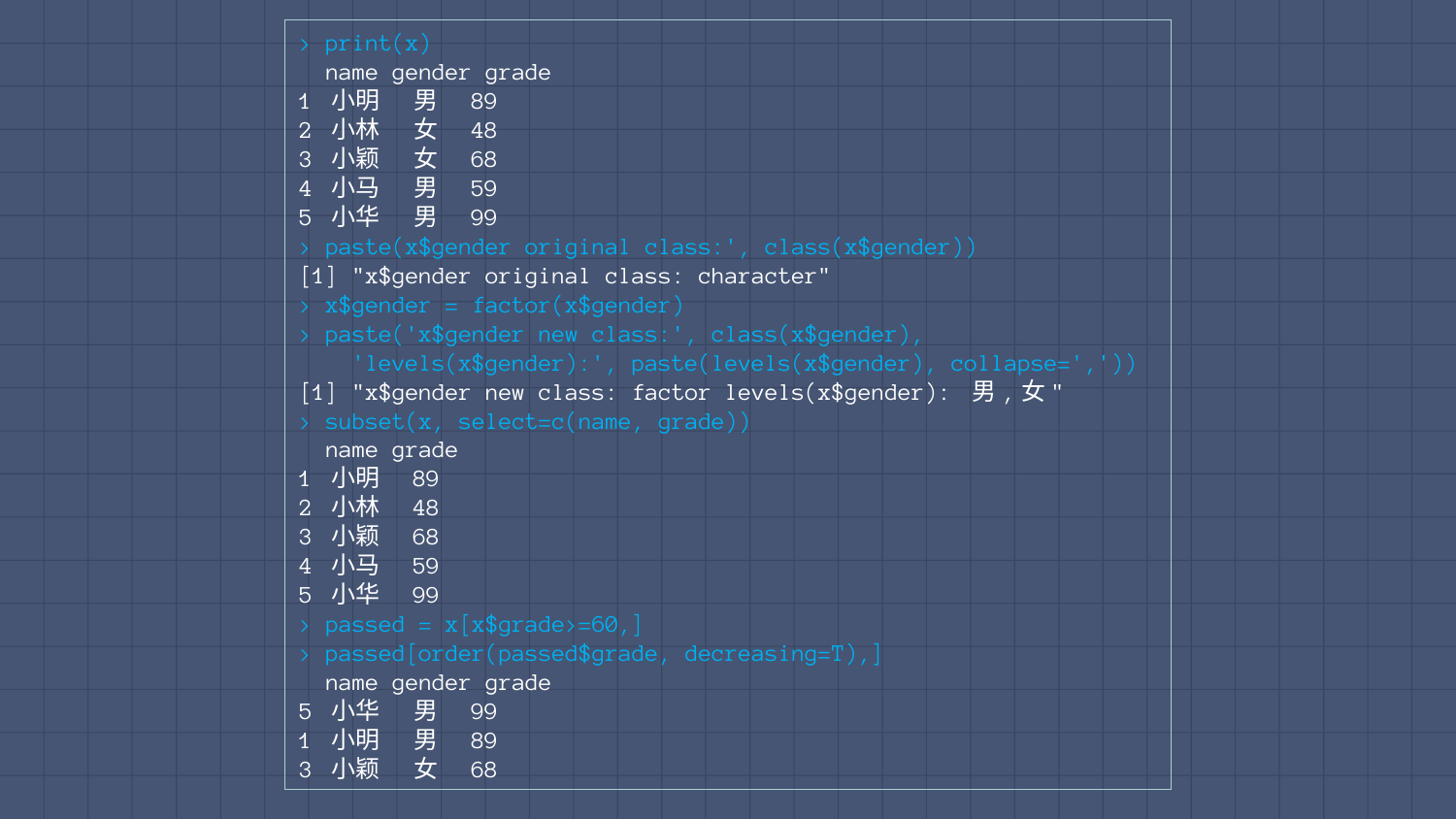

> print(x)
  name gender grade
1 小明     男    89
2 小林     女    48
3 小颖     女    68
4 小马     男    59
5 小华     男    99
> paste(x$gender original class:', class(x$gender))
[1] "x$gender original class: character"
> x$gender = factor(x$gender)
> paste('x$gender new class:', class(x$gender),
    'levels(x$gender):', paste(levels(x$gender), collapse=','))
[1] "x$gender new class: factor levels(x$gender): 男,女"
> subset(x, select=c(name, grade))
  name grade
1 小明    89
2 小林    48
3 小颖    68
4 小马    59
5 小华    99
> passed = x[x$grade>=60,]
> passed[order(passed$grade, decreasing=T),]
  name gender grade
5 小华     男    99
1 小明     男    89
3 小颖     女    68